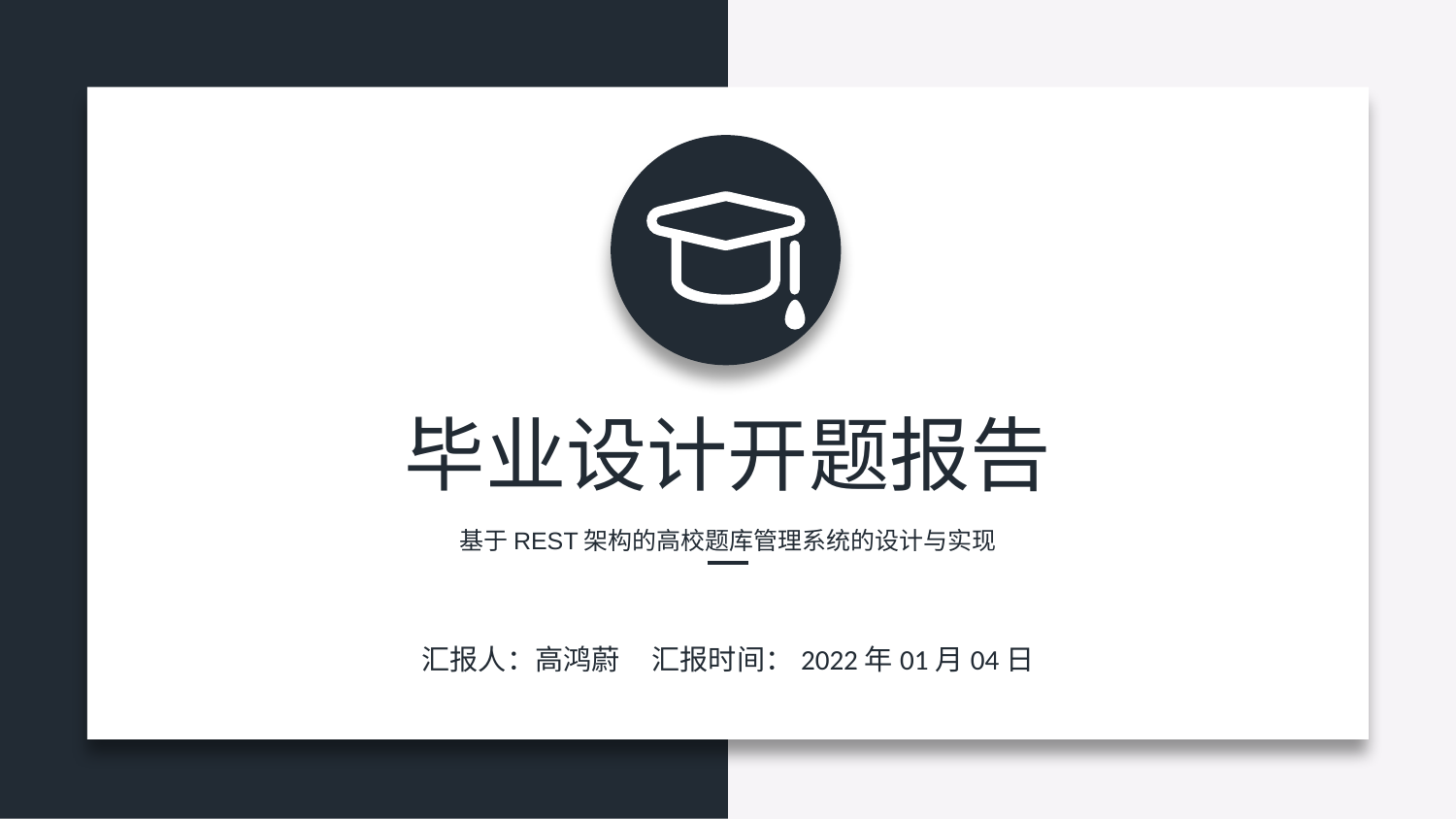

毕业设计开题报告
基于REST架构的高校题库管理系统的设计与实现
汇报人：高鸿蔚     汇报时间：2022年01月04日